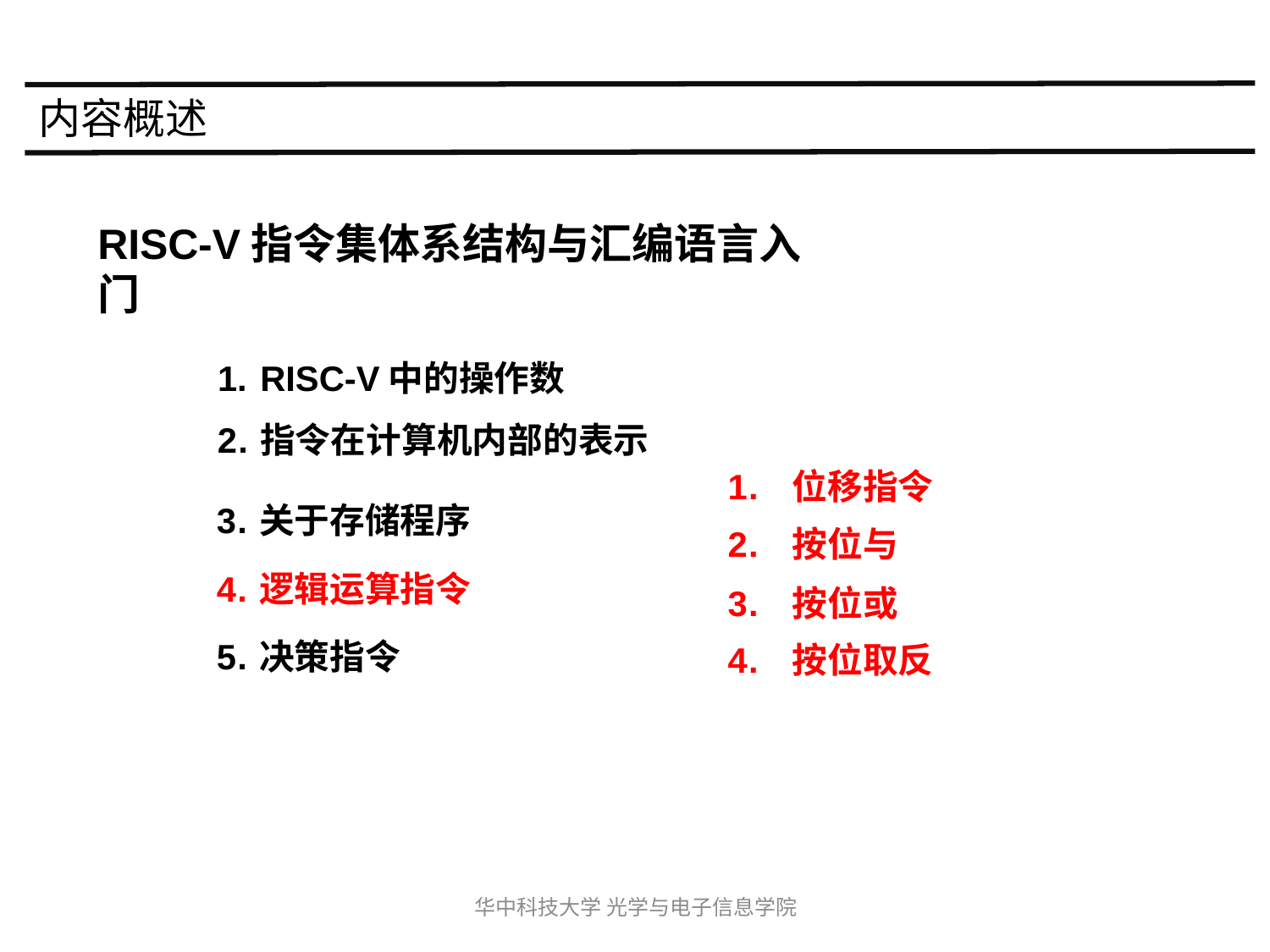

华中科技大学光学与电子信息学院
# 内容概述
RISC-V指令集体系结构与汇编语言入门
RISC-V中的操作数
指令在计算机内部的表示
位移指令
按位与
按位或
按位取反
关于存储程序
逻辑运算指令
决策指令